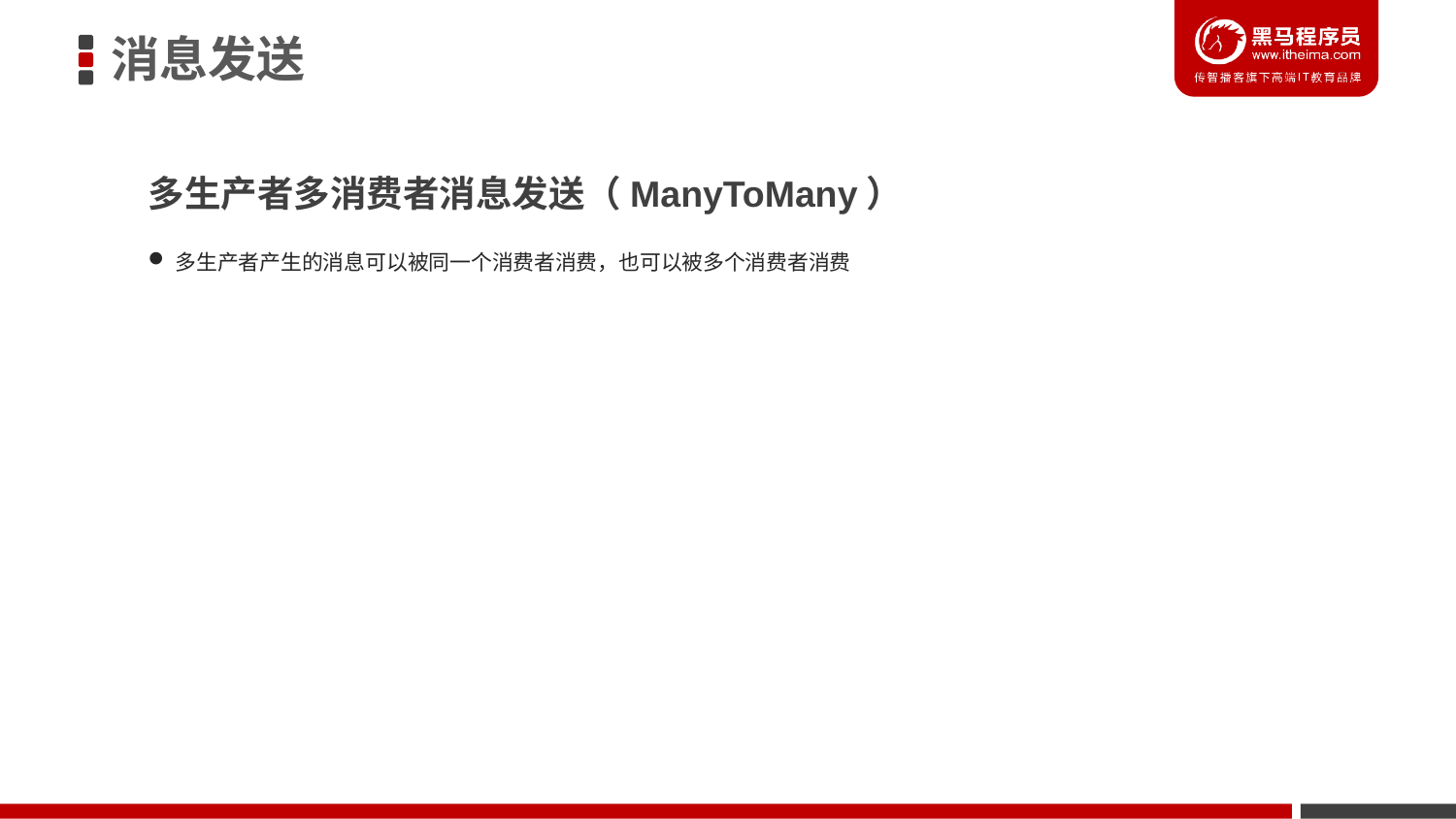

消息发送
多生产者多消费者消息发送（ManyToMany）
多生产者产生的消息可以被同一个消费者消费，也可以被多个消费者消费